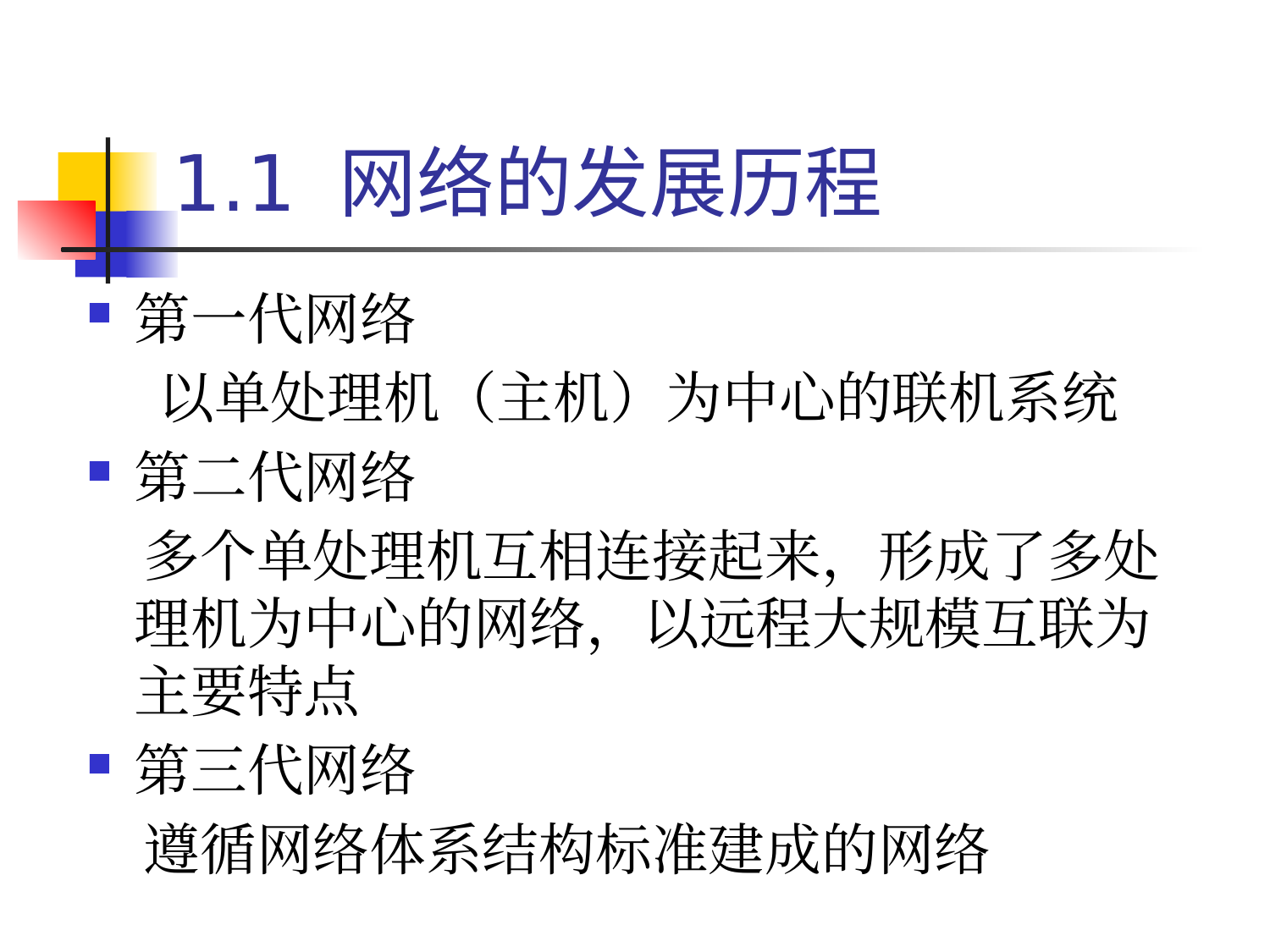

# 1.1 网络的发展历程
第一代网络
    以单处理机（主机）为中心的联机系统
第二代网络
   多个单处理机互相连接起来，形成了多处理机为中心的网络，以远程大规模互联为主要特点
第三代网络
   遵循网络体系结构标准建成的网络